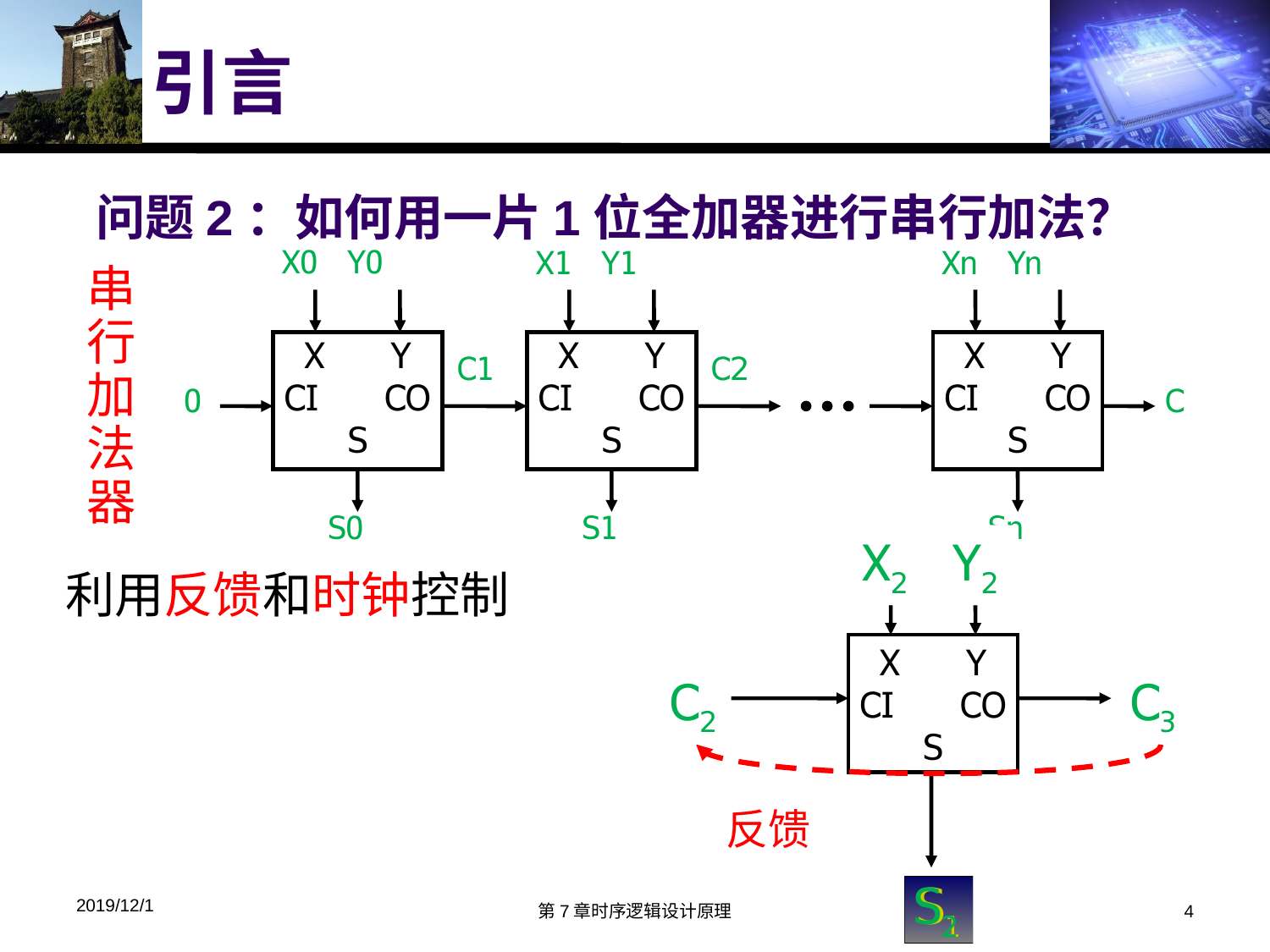

引言
# 问题2：如何用一片1位全加器进行串行加法？

X0   Y0
X1   Y1
Xn   Yn

X      Y
CI      CO
S
X      Y
CI      CO
S
X      Y
CI      CO
S
0
C

S0
S1
Sn
串
行
加
法
器
C1
C2
X0   Y0
C0
C1
S0
X1   Y1
C1
C2
S1
X2   Y2
C2
C3
S2
利用反馈和时钟控制

X      Y
CI      CO
S

反馈
2019/12/1
第7章时序逻辑设计原理
4